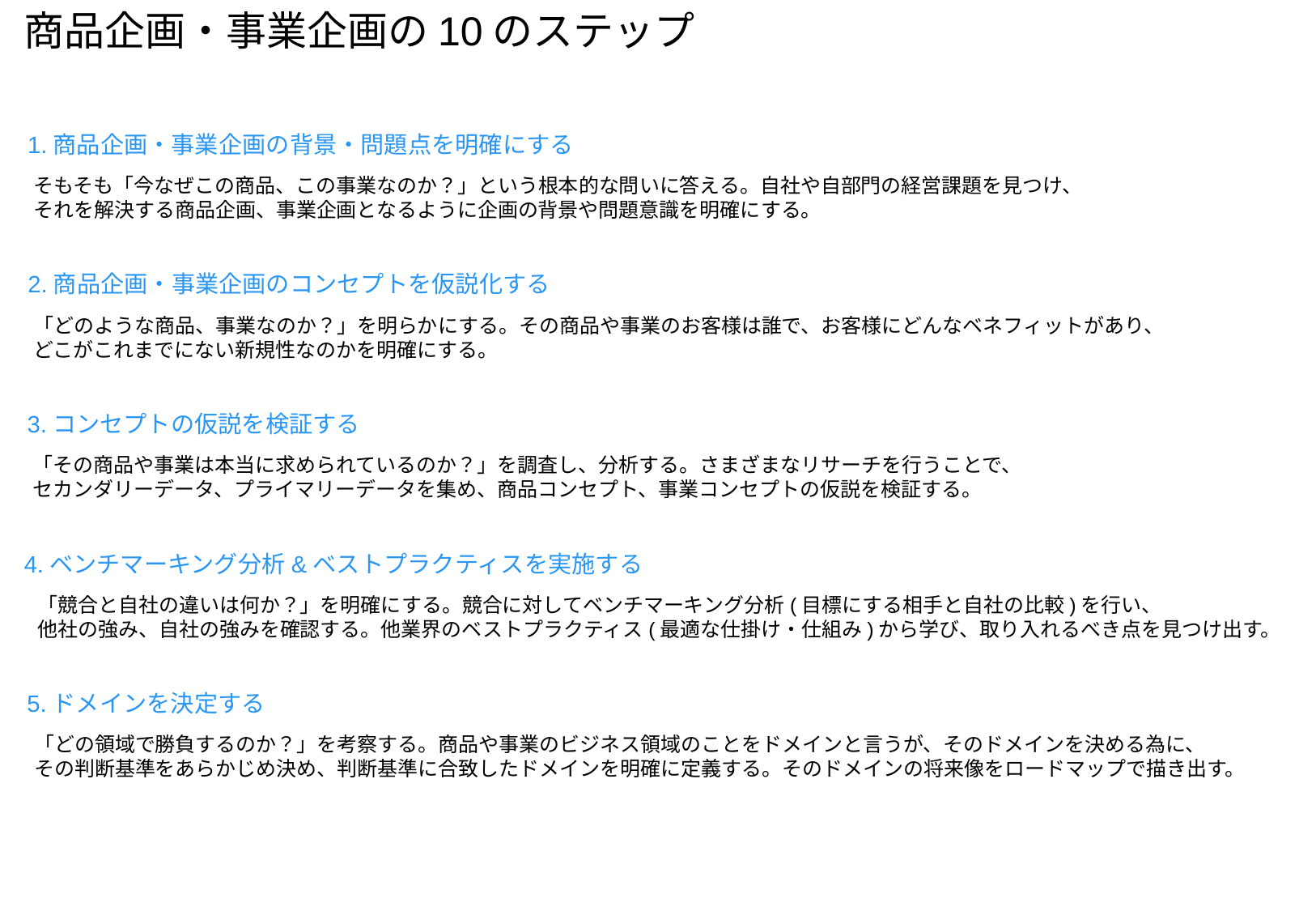

商品企画・事業企画の10のステップ
1.商品企画・事業企画の背景・問題点を明確にする
そもそも「今なぜこの商品、この事業なのか？」という根本的な問いに答える。自社や自部門の経営課題を見つけ、
それを解決する商品企画、事業企画となるように企画の背景や問題意識を明確にする。
2.商品企画・事業企画のコンセプトを仮説化する
「どのような商品、事業なのか？」を明らかにする。その商品や事業のお客様は誰で、お客様にどんなベネフィットがあり、
どこがこれまでにない新規性なのかを明確にする。
3.コンセプトの仮説を検証する
「その商品や事業は本当に求められているのか？」を調査し、分析する。さまざまなリサーチを行うことで、
セカンダリーデータ、プライマリーデータを集め、商品コンセプト、事業コンセプトの仮説を検証する。
4.ベンチマーキング分析&ベストプラクティスを実施する
「競合と自社の違いは何か？」を明確にする。競合に対してベンチマーキング分析(目標にする相手と自社の比較)を行い、
他社の強み、自社の強みを確認する。他業界のベストプラクティス(最適な仕掛け・仕組み)から学び、取り入れるべき点を見つけ出す。
5.ドメインを決定する
「どの領域で勝負するのか？」を考察する。商品や事業のビジネス領域のことをドメインと言うが、そのドメインを決める為に、
その判断基準をあらかじめ決め、判断基準に合致したドメインを明確に定義する。そのドメインの将来像をロードマップで描き出す。